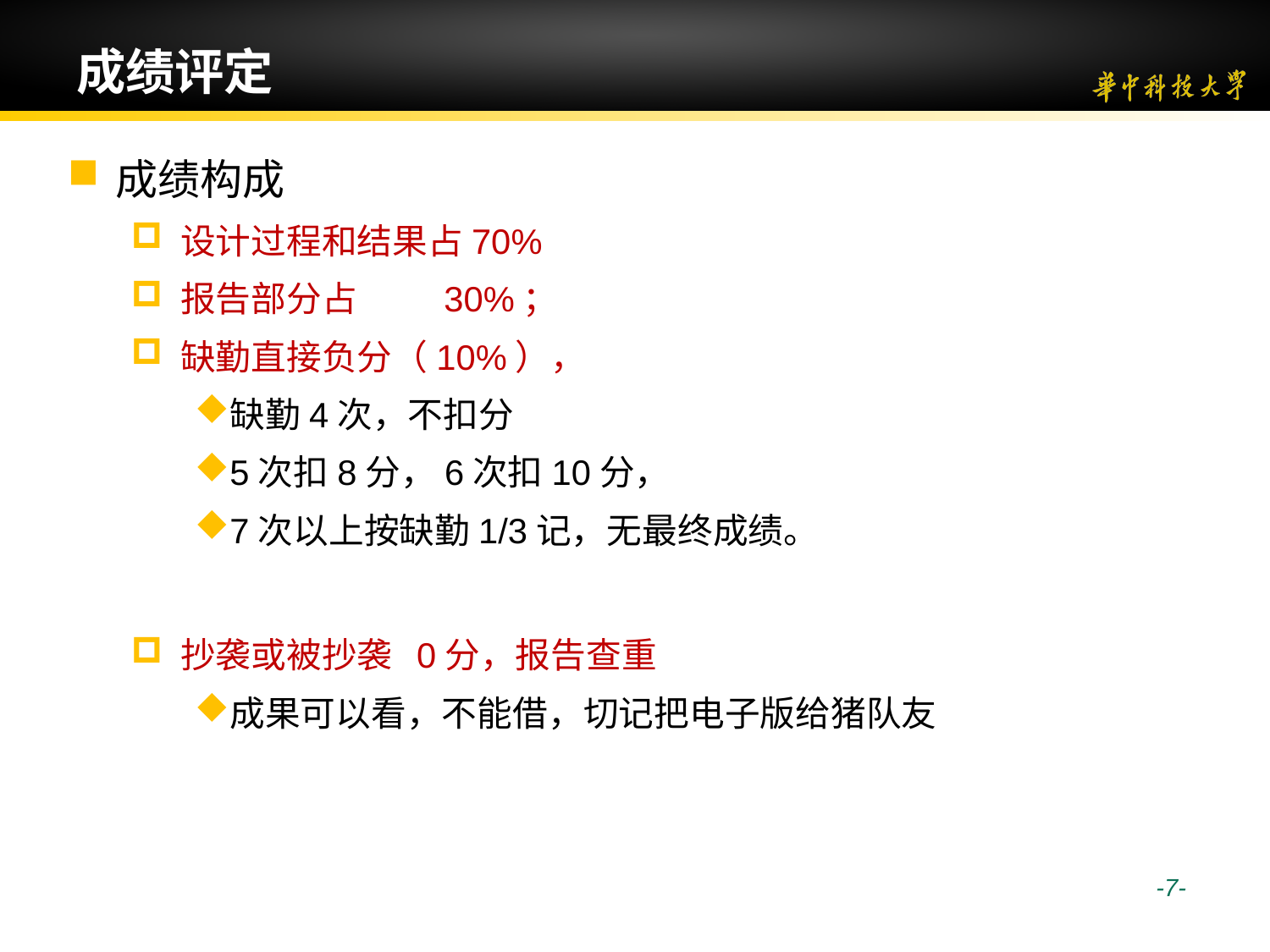

# 成绩评定
成绩构成
设计过程和结果占70%
报告部分占          30%；
缺勤直接负分（10%），
缺勤4次，不扣分
5次扣8分，6次扣10分，
7次以上按缺勤1/3记，无最终成绩。

抄袭或被抄袭  0分，报告查重
成果可以看，不能借，切记把电子版给猪队友

缺勤1/3记，无最终成绩。

 -7-